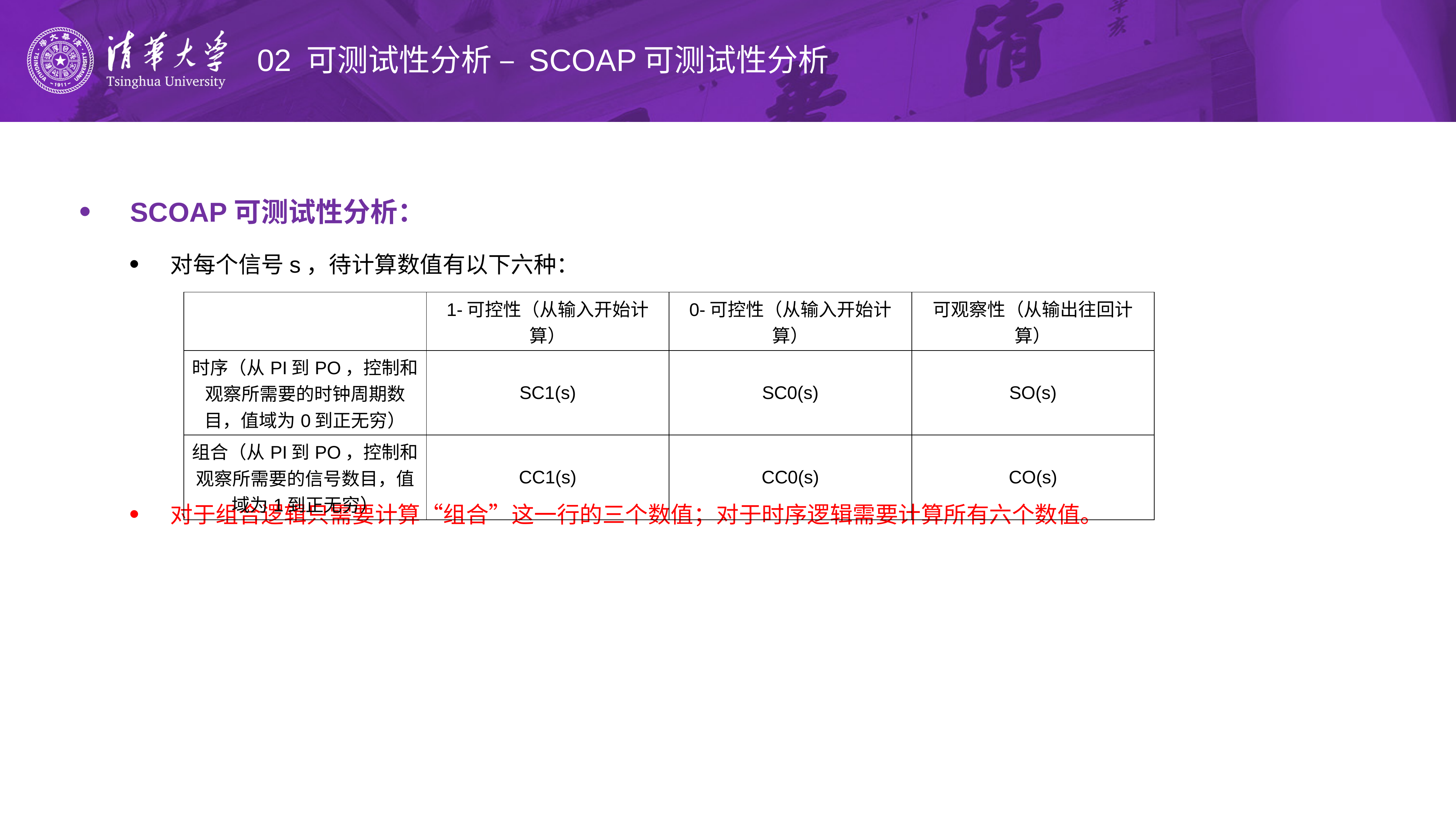

# 02 可测试性分析 – SCOAP可测试性分析
SCOAP可测试性分析：
对每个信号s，待计算数值有以下六种：

对于组合逻辑只需要计算“组合”这一行的三个数值；对于时序逻辑需要计算所有六个数值。

|  | 1-可控性（从输入开始计算） | 0-可控性（从输入开始计算） | 可观察性（从输出往回计算） |
| --- | --- | --- | --- |
| 时序（从PI到PO，控制和观察所需要的时钟周期数目，值域为0到正无穷） | SC1(s) | SC0(s) | SO(s) |
| 组合（从PI到PO，控制和观察所需要的信号数目，值域为1到正无穷） | CC1(s) | CC0(s) | CO(s) |